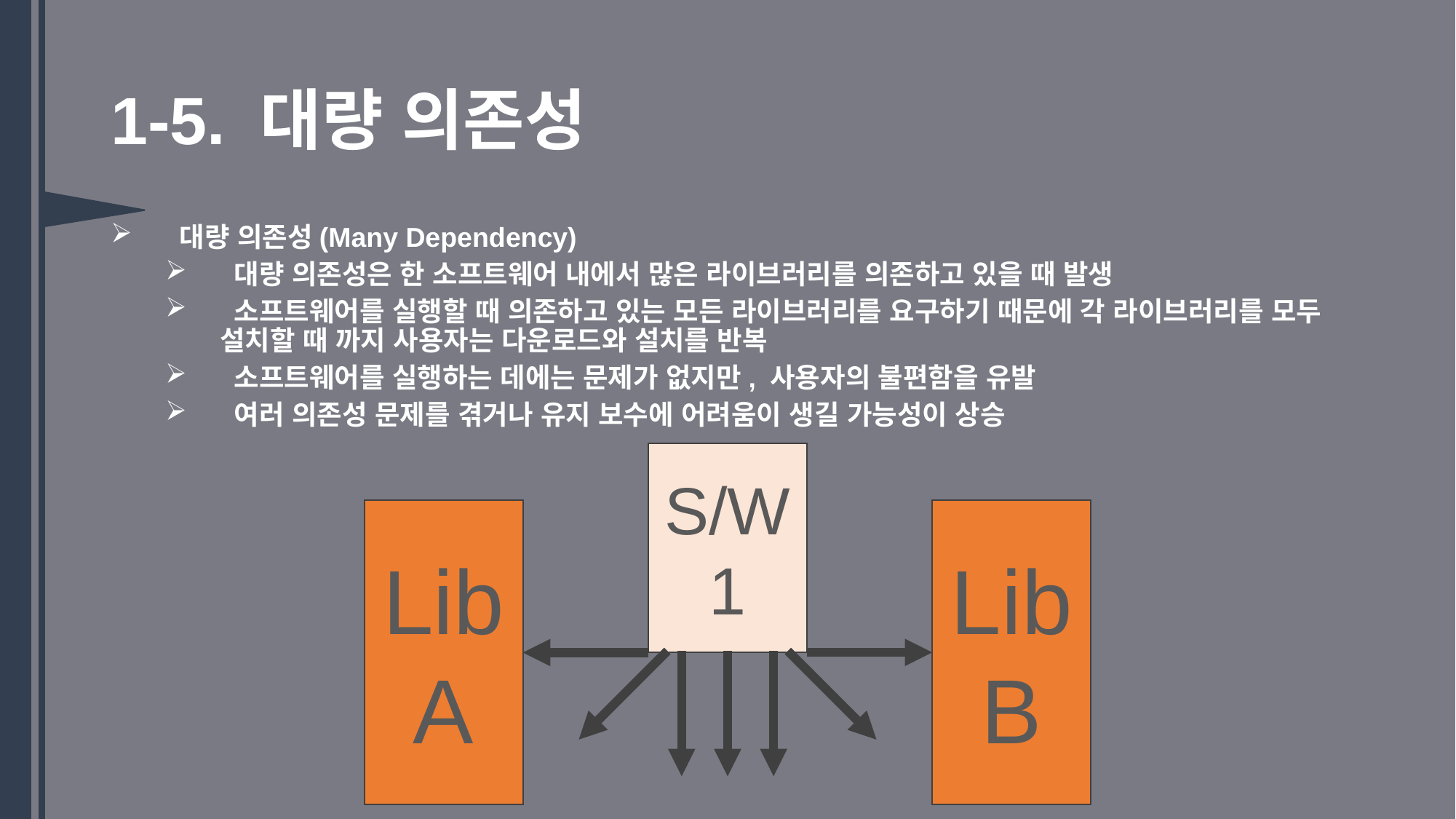

# 1-5. 대량 의존성
 대량 의존성(Many Dependency)
 대량 의존성은 한 소프트웨어 내에서 많은 라이브러리를 의존하고 있을 때 발생
 소프트웨어를 실행할 때 의존하고 있는 모든 라이브러리를 요구하기 때문에 각 라이브러리를 모두 설치할 때 까지 사용자는 다운로드와 설치를 반복
 소프트웨어를 실행하는 데에는 문제가 없지만, 사용자의 불편함을 유발
 여러 의존성 문제를 겪거나 유지 보수에 어려움이 생길 가능성이 상승
S/W
1
Lib B
Lib A